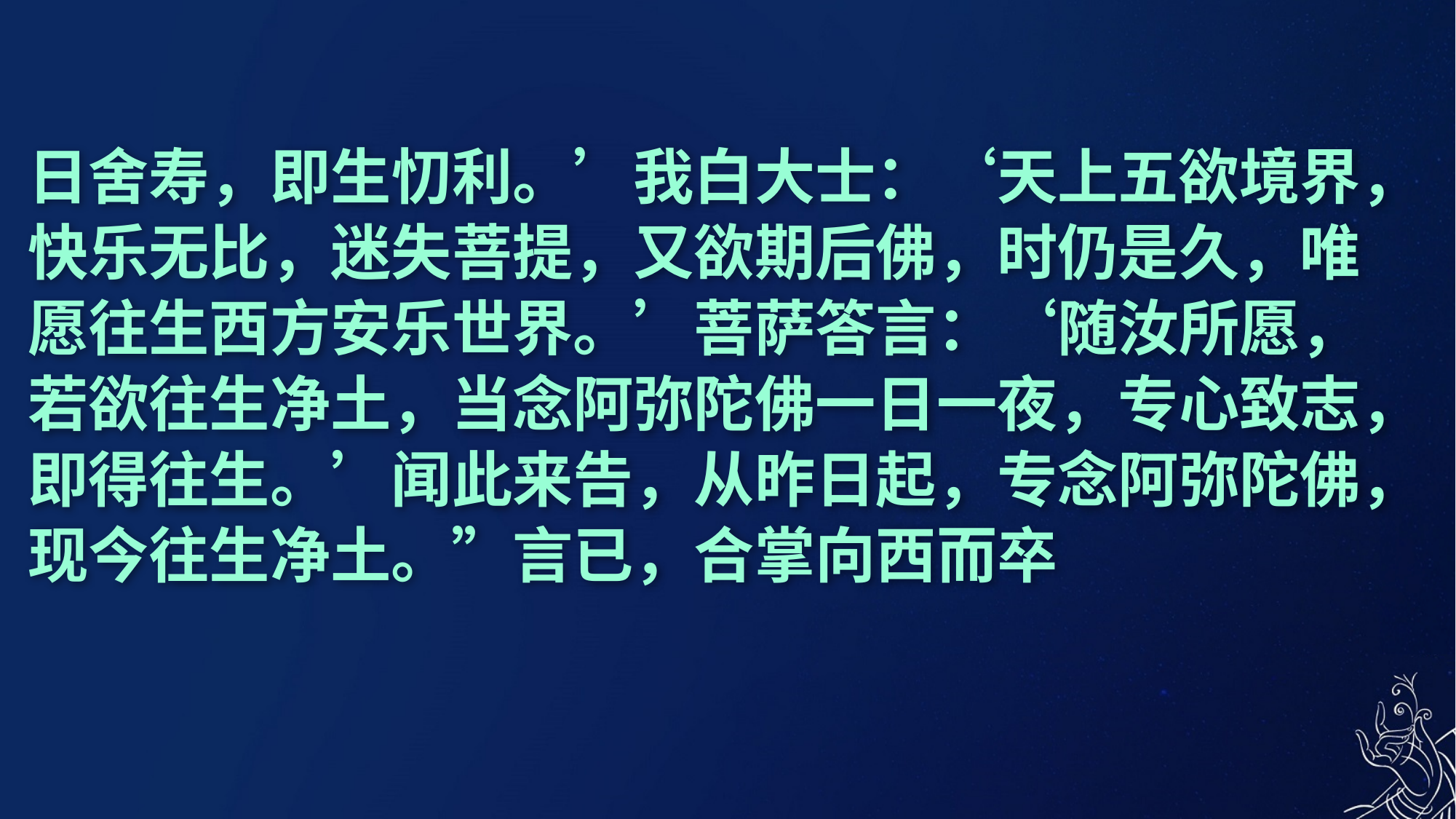

日舍寿，即生忉利。’我白大士：‘天上五欲境界，快乐无比，迷失菩提，又欲期后佛，时仍是久，唯愿往生西方安乐世界。’菩萨答言：‘随汝所愿，若欲往生净土，当念阿弥陀佛一日一夜，专心致志，即得往生。’闻此来告，从昨日起，专念阿弥陀佛，现今往生净土。”言已，合掌向西而卒